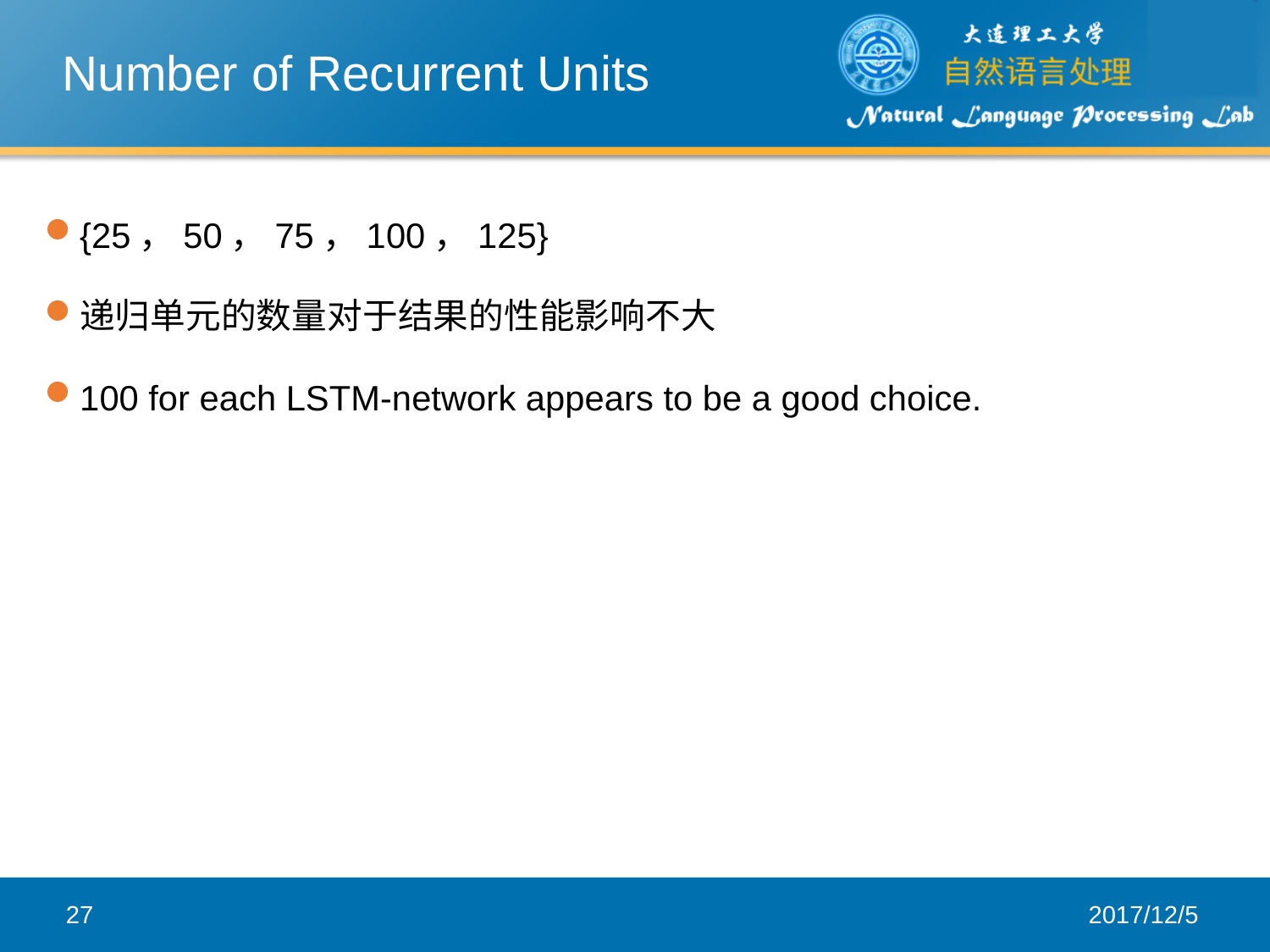

# Number of Recurrent Units
{25，50，75，100，125}
递归单元的数量对于结果的性能影响不大
100 for each LSTM-network appears to be a good choice.
27
2017/12/5